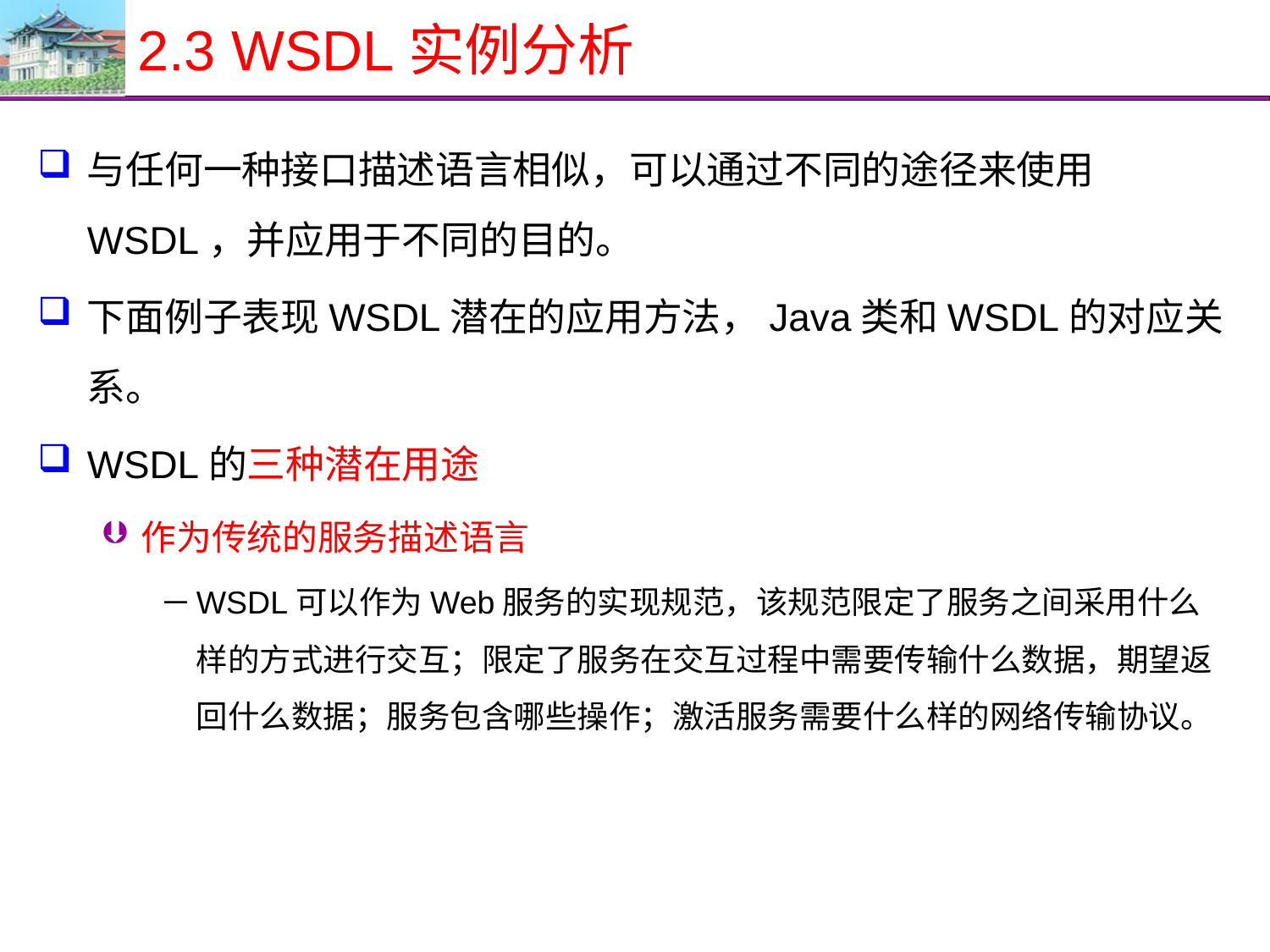

# 2.3 WSDL实例分析
与任何一种接口描述语言相似，可以通过不同的途径来使用WSDL，并应用于不同的目的。
下面例子表现WSDL潜在的应用方法，Java类和WSDL的对应关系。
WSDL的三种潜在用途
作为传统的服务描述语言
WSDL可以作为Web服务的实现规范，该规范限定了服务之间采用什么样的方式进行交互；限定了服务在交互过程中需要传输什么数据，期望返回什么数据；服务包含哪些操作；激活服务需要什么样的网络传输协议。